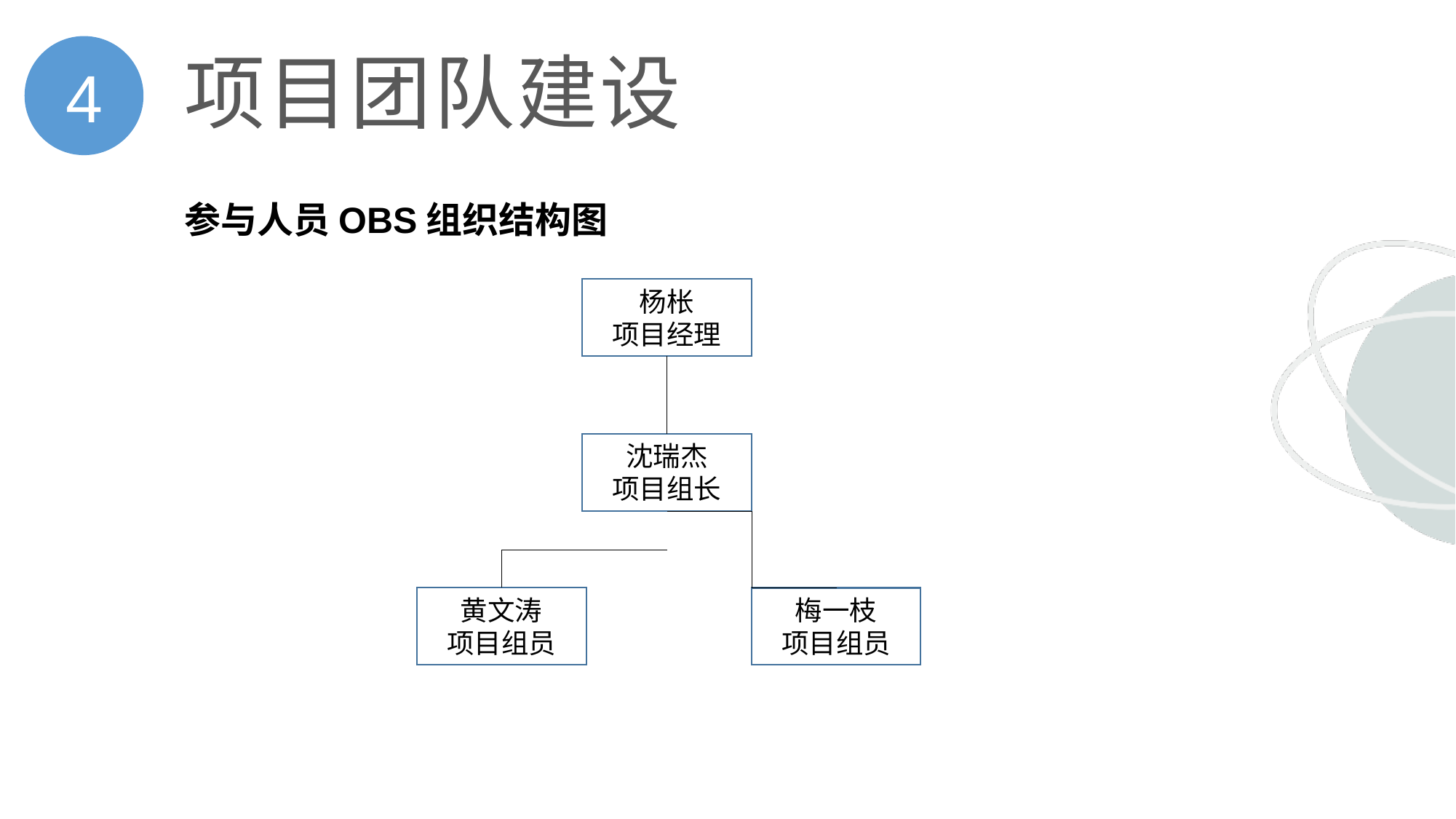

4
# 项目团队建设
参与人员OBS组织结构图

杨枨
项目经理

沈瑞杰
项目组长

黄文涛
项目组员

梅一枝
项目组员